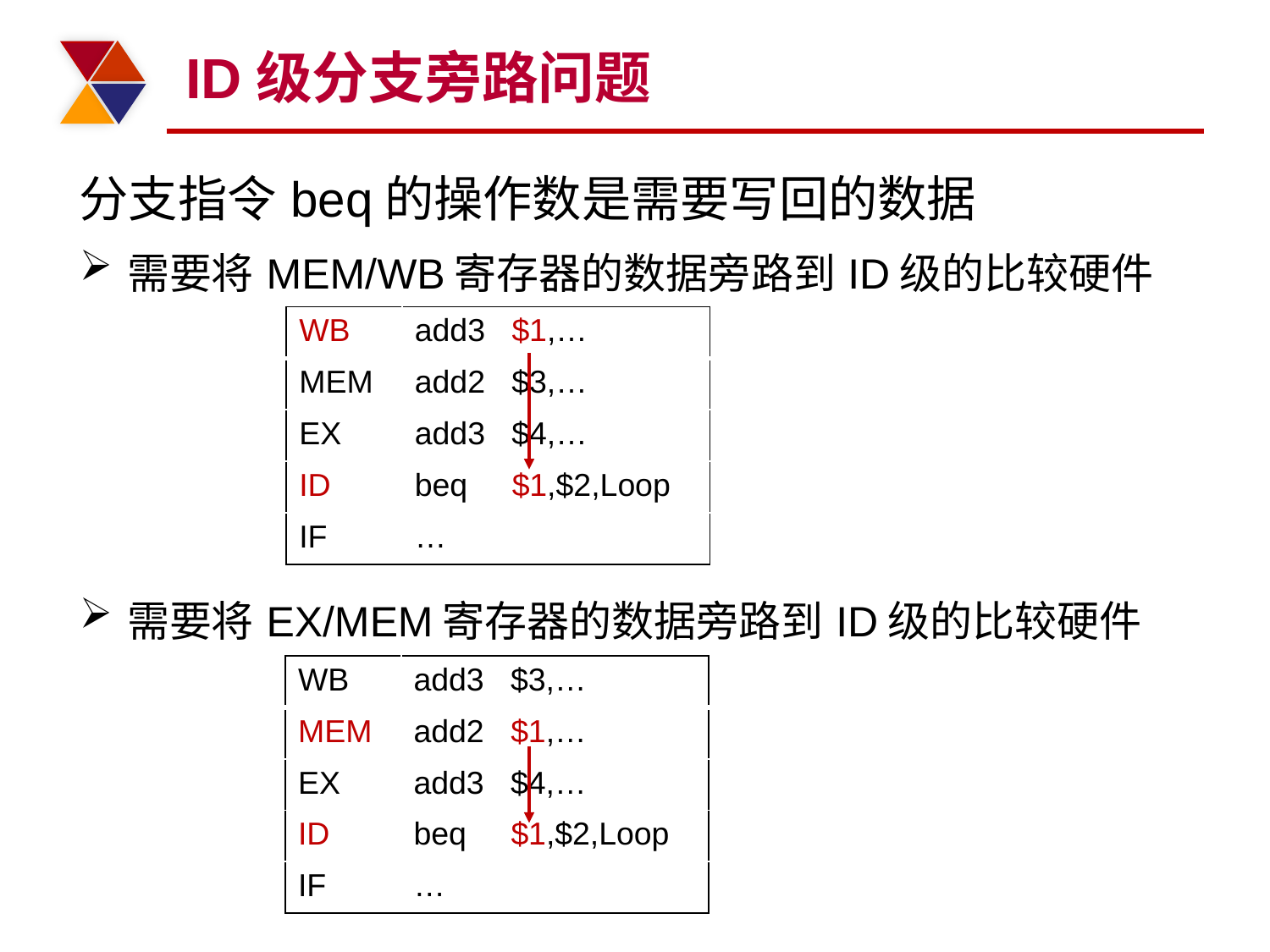

# ID级分支旁路问题
分支指令beq的操作数是需要写回的数据
需要将MEM/WB寄存器的数据旁路到ID级的比较硬件

需要将EX/MEM寄存器的数据旁路到ID级的比较硬件

| WB | add3 $1,… |
| --- | --- |
| MEM | add2 $3,… |
| EX | add3 $4,… |
| ID | beq $1,$2,Loop |
| IF | … |
| WB | add3 $3,… |
| --- | --- |
| MEM | add2 $1,… |
| EX | add3 $4,… |
| ID | beq $1,$2,Loop |
| IF | … |